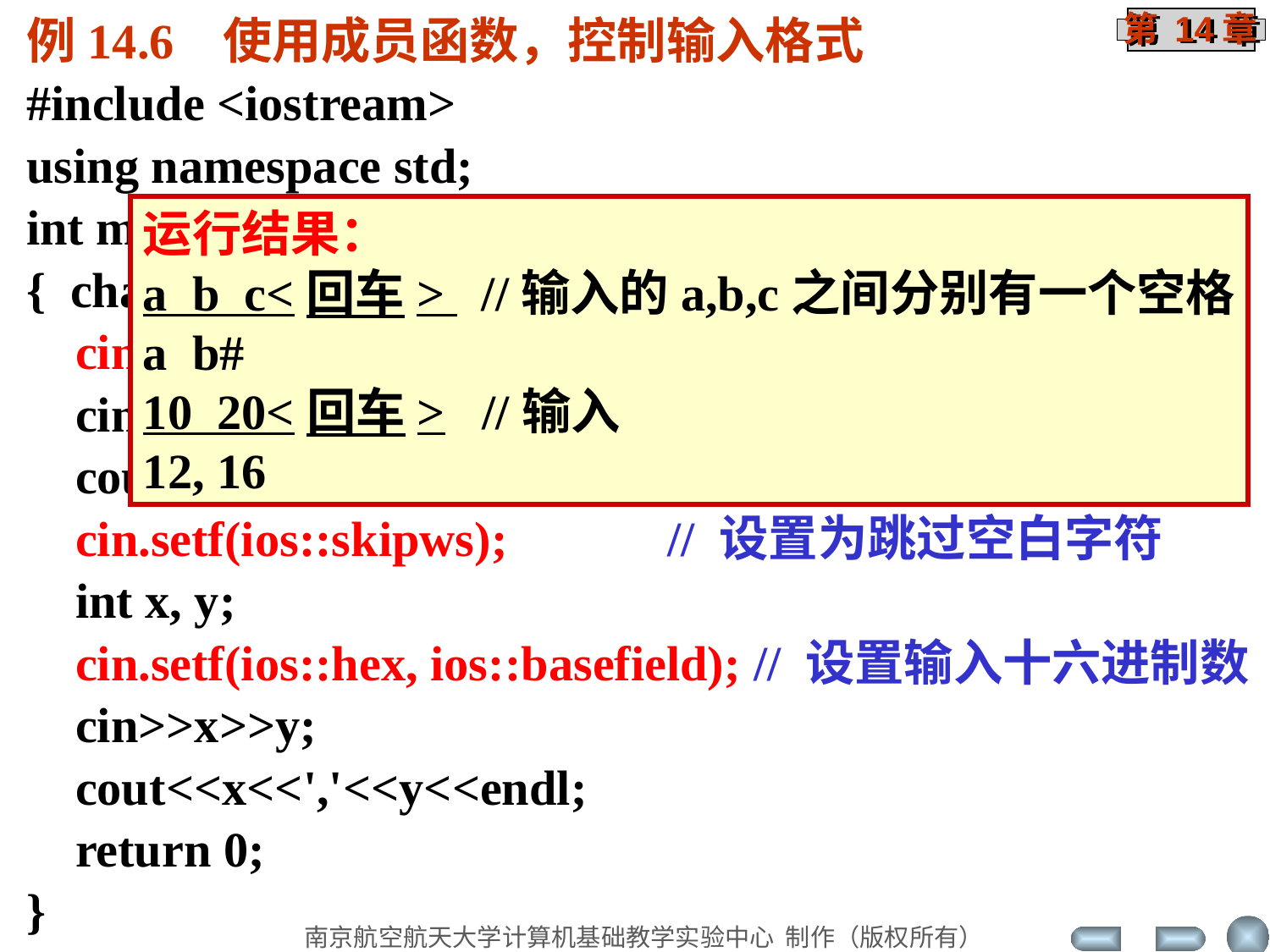

例14.6   使用成员函数，控制输入格式
#include <iostream>
using namespace std;
int main( )
{  char c1, c2, c3;
    cin.unsetf(ios::skipws);     //设置不跳过空白字符
    cin>>c1>>c2>>c3;
    cout<<c1<<c2<<c3<<'#'<<endl;
    cin.setf(ios::skipws);             // 设置为跳过空白字符
    int x, y;
    cin.setf(ios::hex, ios::basefield); // 设置输入十六进制数
    cin>>x>>y;
    cout<<x<<','<<y<<endl;
    return 0;
}
运行结果：
a  b  c<回车>   //输入的a,b,c之间分别有一个空格
a  b#
10  20<回车>   //输入
12, 16